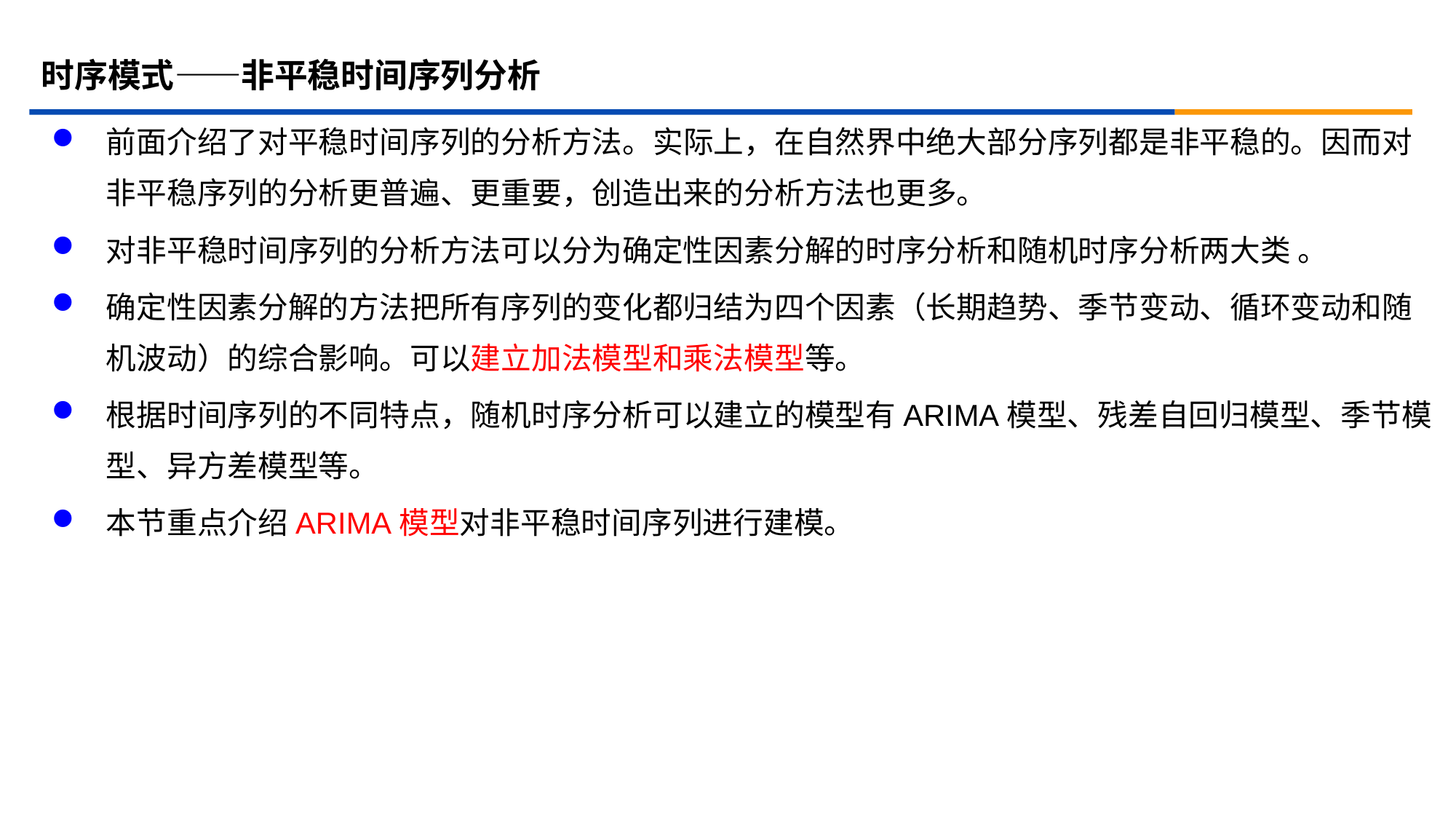

# 时序模式——非平稳时间序列分析

前面介绍了对平稳时间序列的分析方法。实际上，在自然界中绝大部分序列都是非平稳的。因而对非平稳序列的分析更普遍、更重要，创造出来的分析方法也更多。
对非平稳时间序列的分析方法可以分为确定性因素分解的时序分析和随机时序分析两大类 。
确定性因素分解的方法把所有序列的变化都归结为四个因素（长期趋势、季节变动、循环变动和随机波动）的综合影响。可以建立加法模型和乘法模型等。
根据时间序列的不同特点，随机时序分析可以建立的模型有ARIMA模型、残差自回归模型、季节模型、异方差模型等。
本节重点介绍ARIMA模型对非平稳时间序列进行建模。